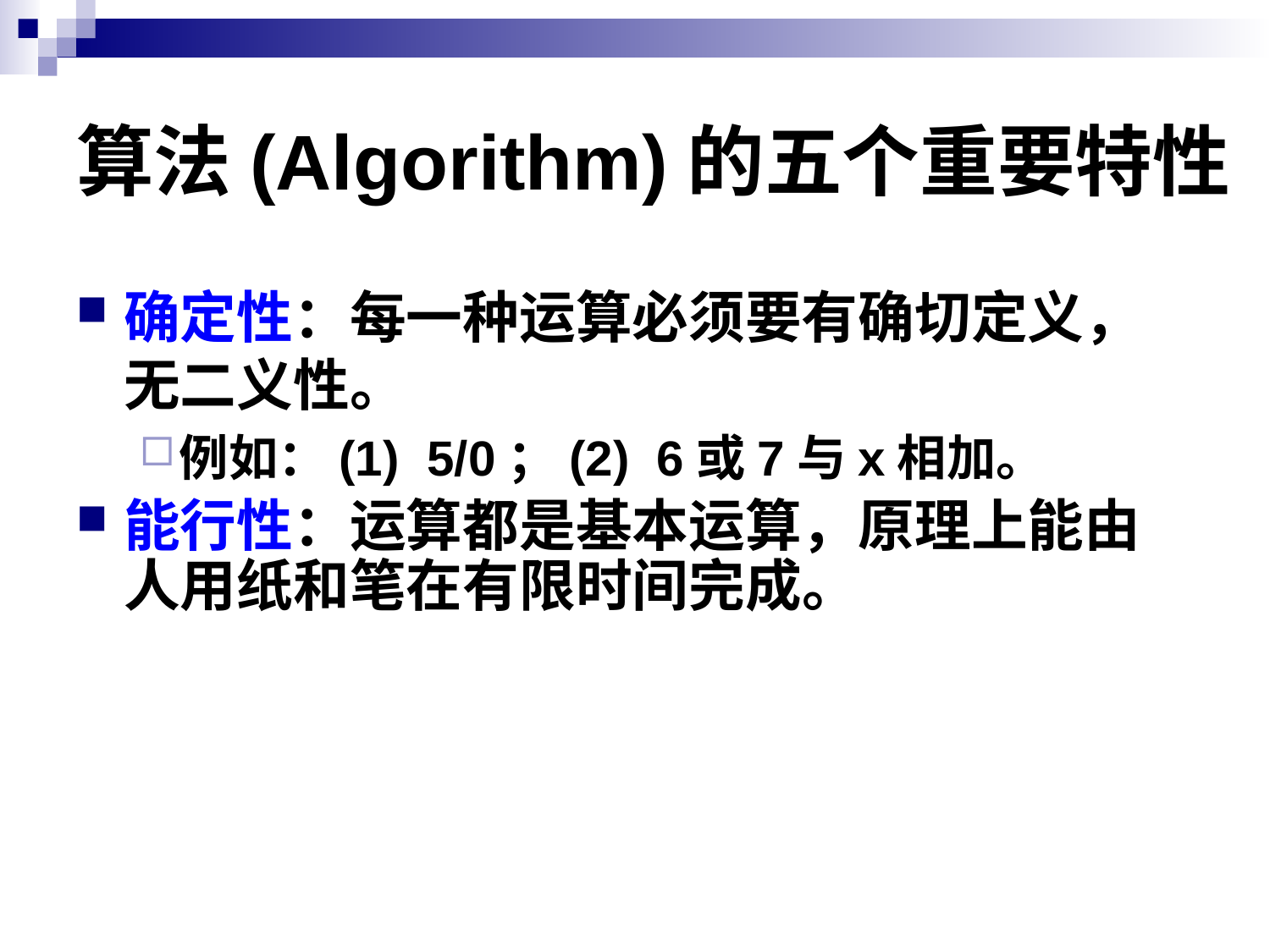

# 算法(Algorithm)的五个重要特性
确定性：每一种运算必须要有确切定义，无二义性。
例如：(1)  5/0；(2)  6或7与x相加。
能行性：运算都是基本运算，原理上能由人用纸和笔在有限时间完成。